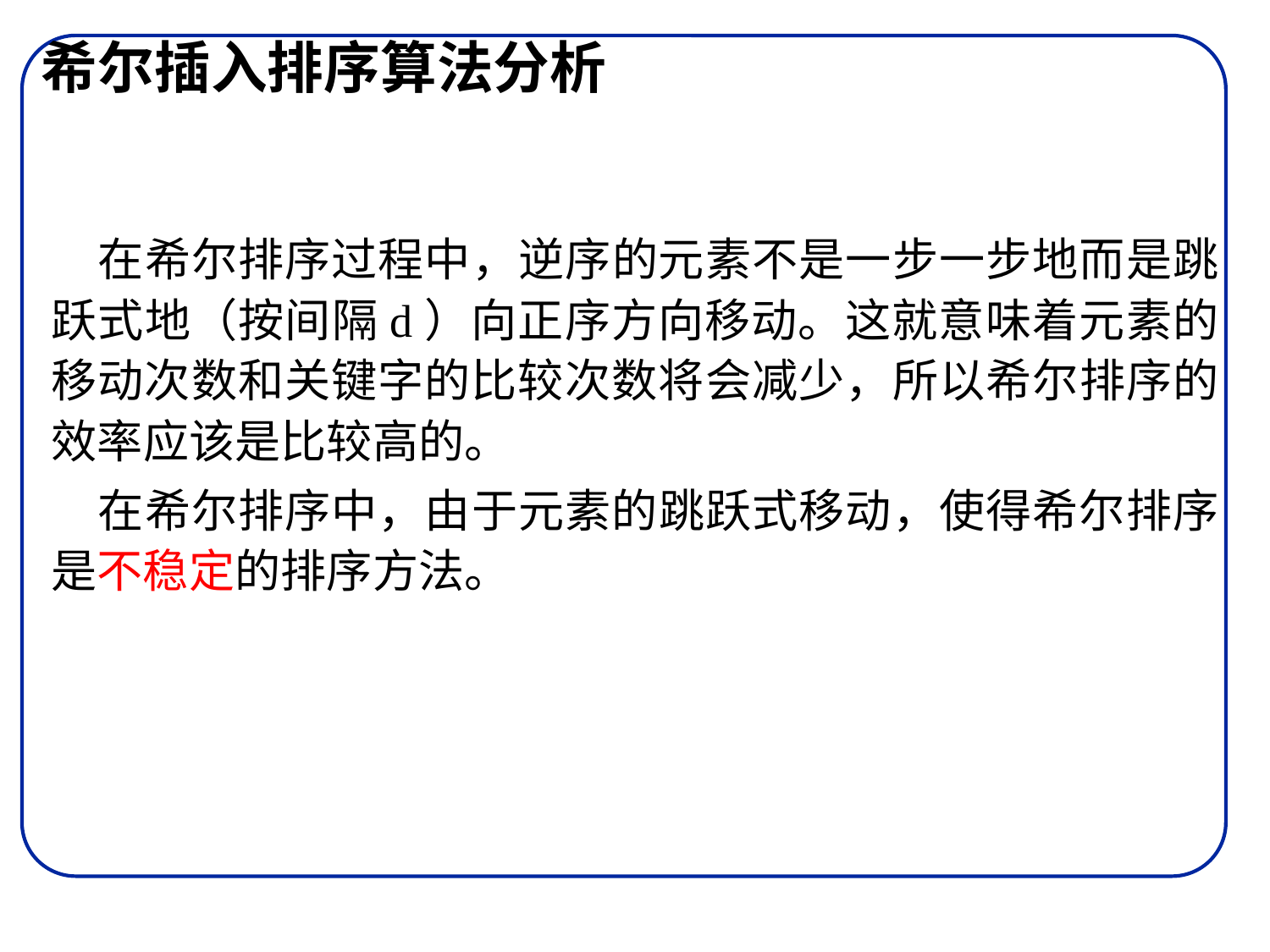

希尔插入排序算法分析
　在希尔排序过程中，逆序的元素不是一步一步地而是跳跃式地（按间隔d）向正序方向移动。这就意味着元素的移动次数和关键字的比较次数将会减少，所以希尔排序的效率应该是比较高的。
　在希尔排序中，由于元素的跳跃式移动，使得希尔排序是不稳定的排序方法。